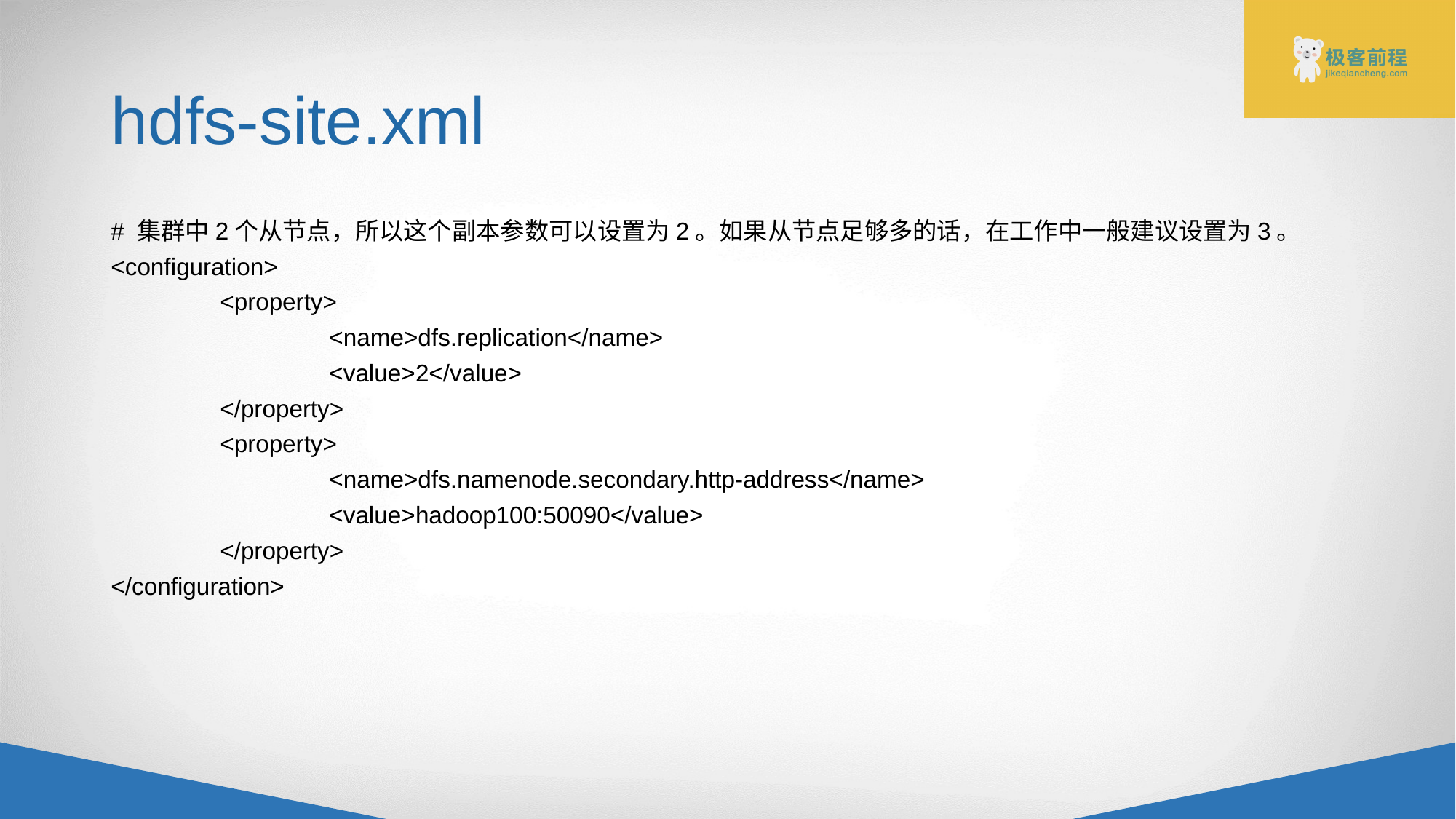

# hdfs-site.xml
# 集群中2个从节点，所以这个副本参数可以设置为2。如果从节点足够多的话，在工作中一般建议设置为3。
<configuration>
	<property>
		<name>dfs.replication</name>
		<value>2</value>
	</property>
	<property>
		<name>dfs.namenode.secondary.http-address</name>
		<value>hadoop100:50090</value>
	</property>
</configuration>